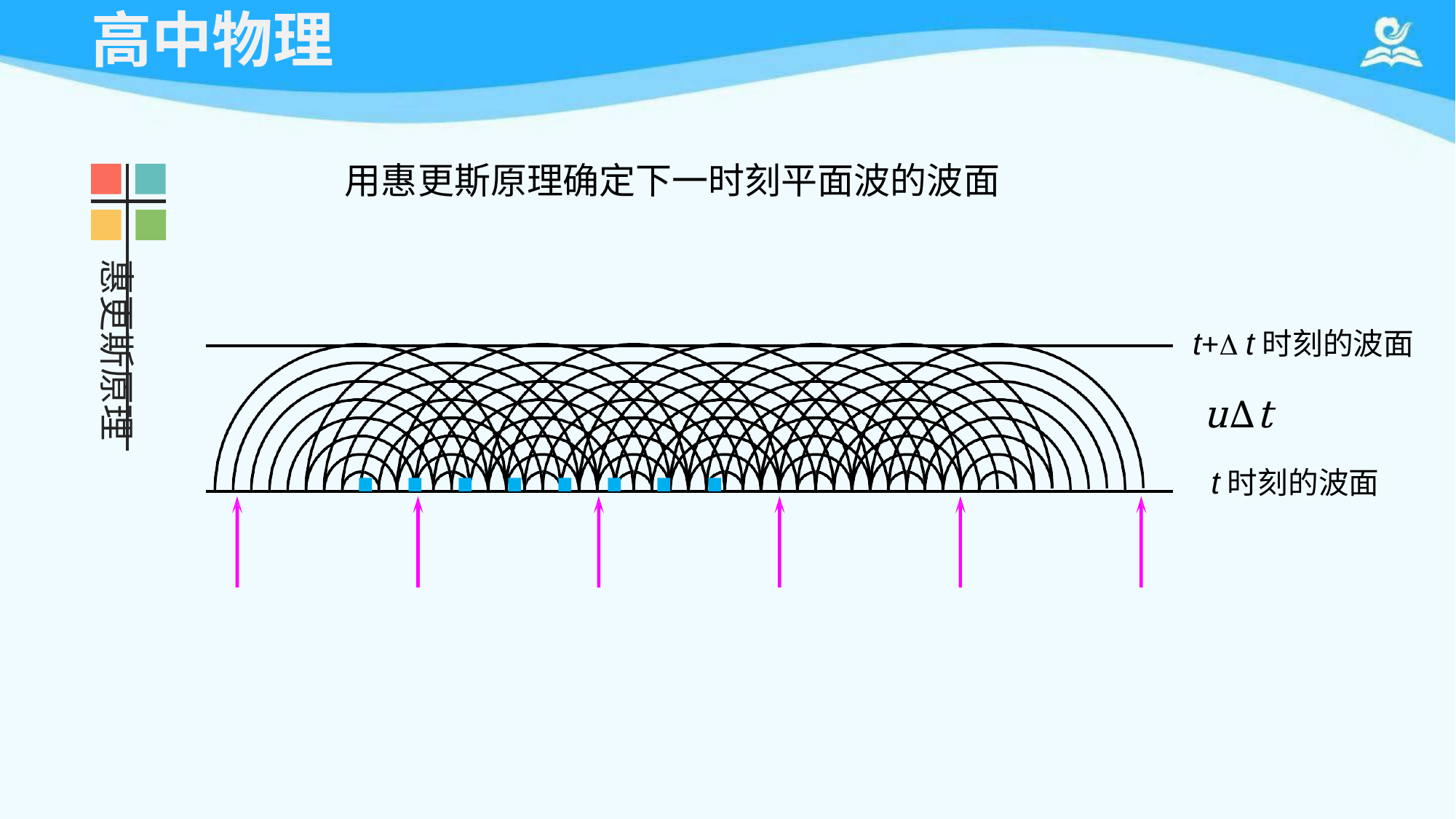

# 高中物理
用惠更斯原理确定下一时刻平面波的波面

惠更斯原理
t+Δ t时刻的波面
uΔt
t时刻的波面

. . . . . . . .